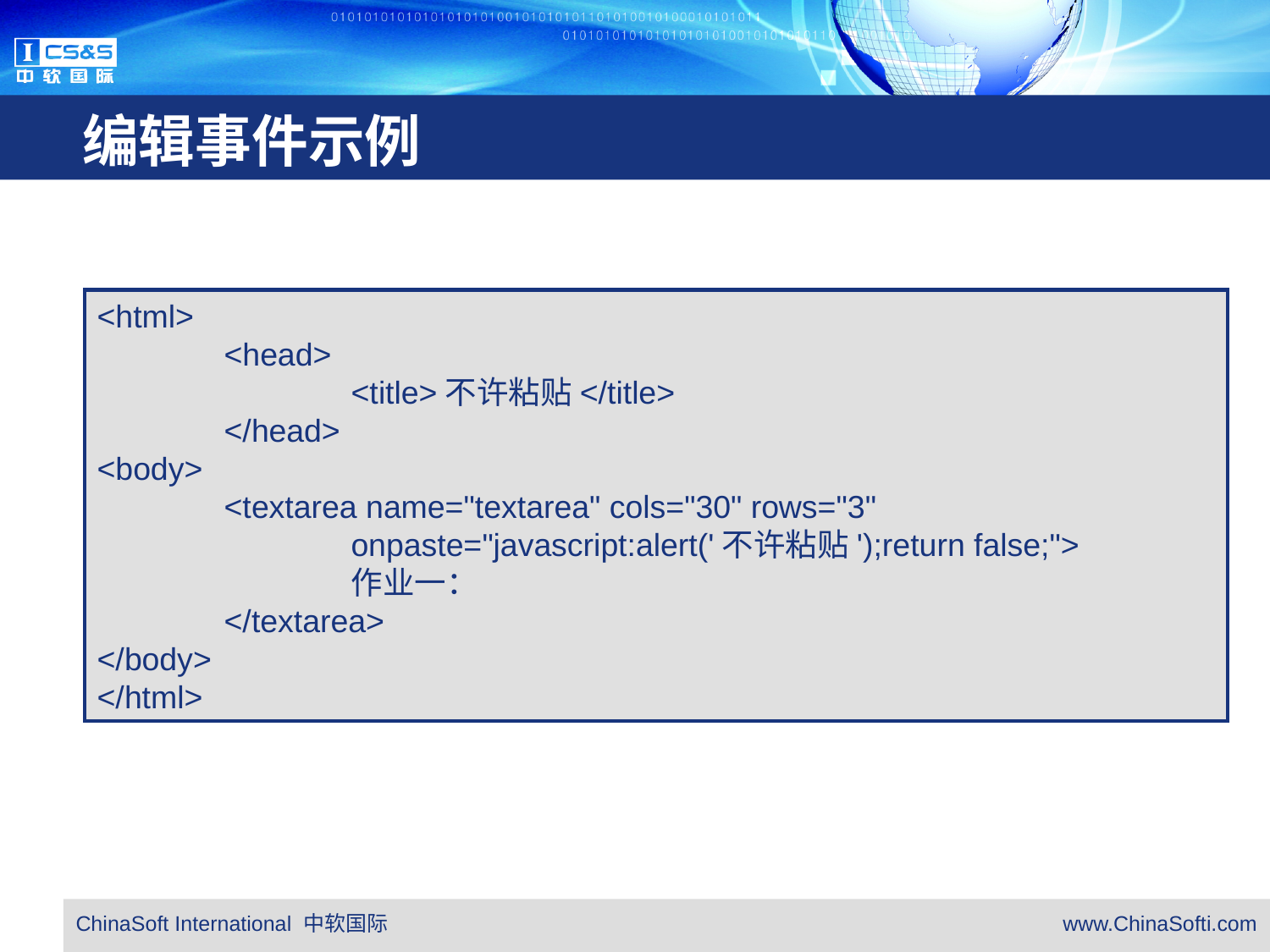

# 编辑事件示例
<html>
	<head>
		<title>不许粘贴</title>
	</head>
<body>
	<textarea name="textarea" cols="30" rows="3"
		onpaste="javascript:alert('不许粘贴');return false;">
		作业一：
	</textarea>
</body>
</html>